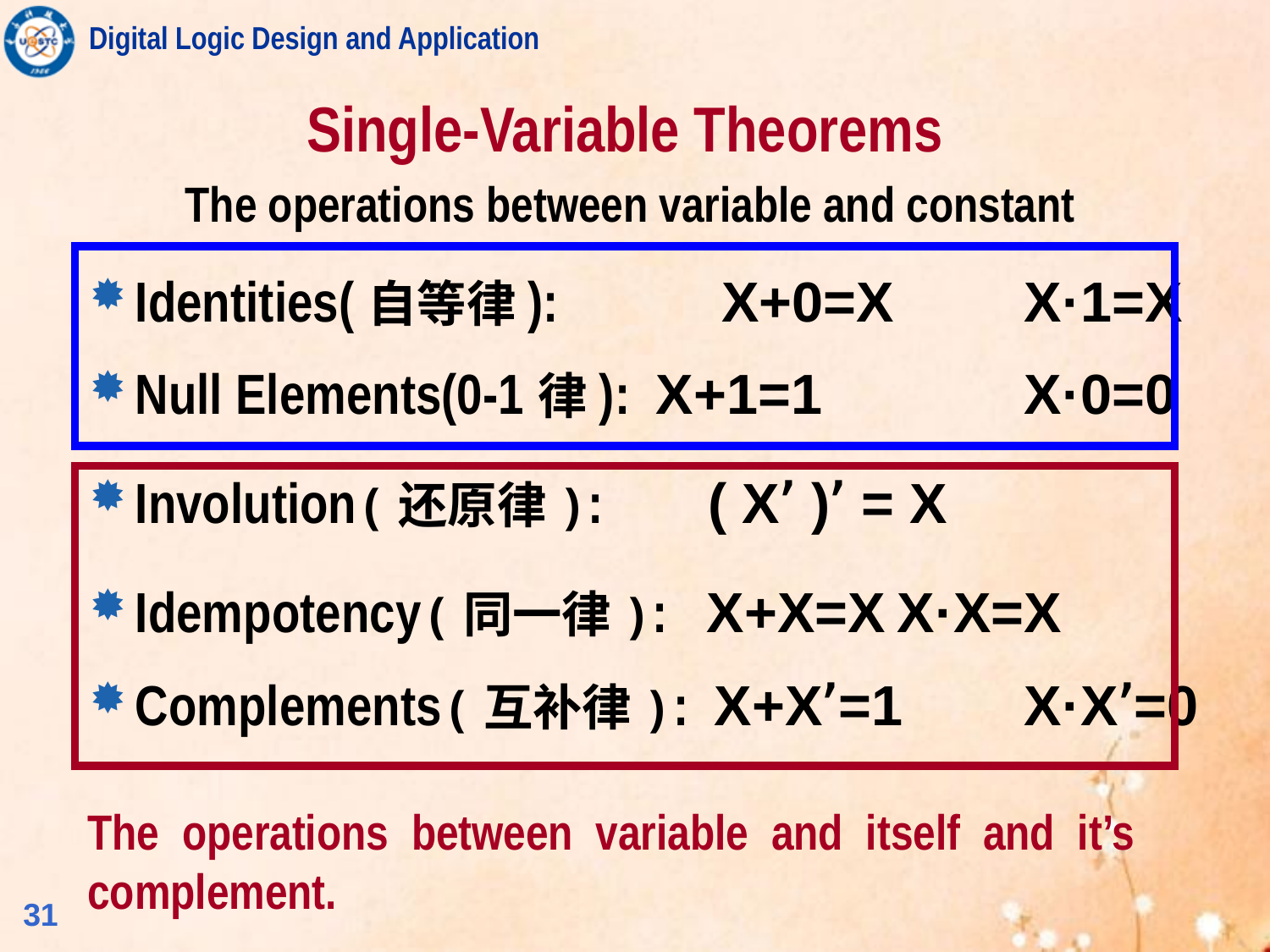

# Single-Variable Theorems
The operations between variable and constant

Identities(自等律):	     X+0=X		X·1=X
Null Elements(0-1律):  X+1=1		X·0=0
Involution(还原律):	     ( X’ )’ = X
Idempotency(同一律):   X+X=X	X·X=X
Complements(互补律):  X+X’=1	X·X’=0

The operations between variable and itself and it’s complement.
31